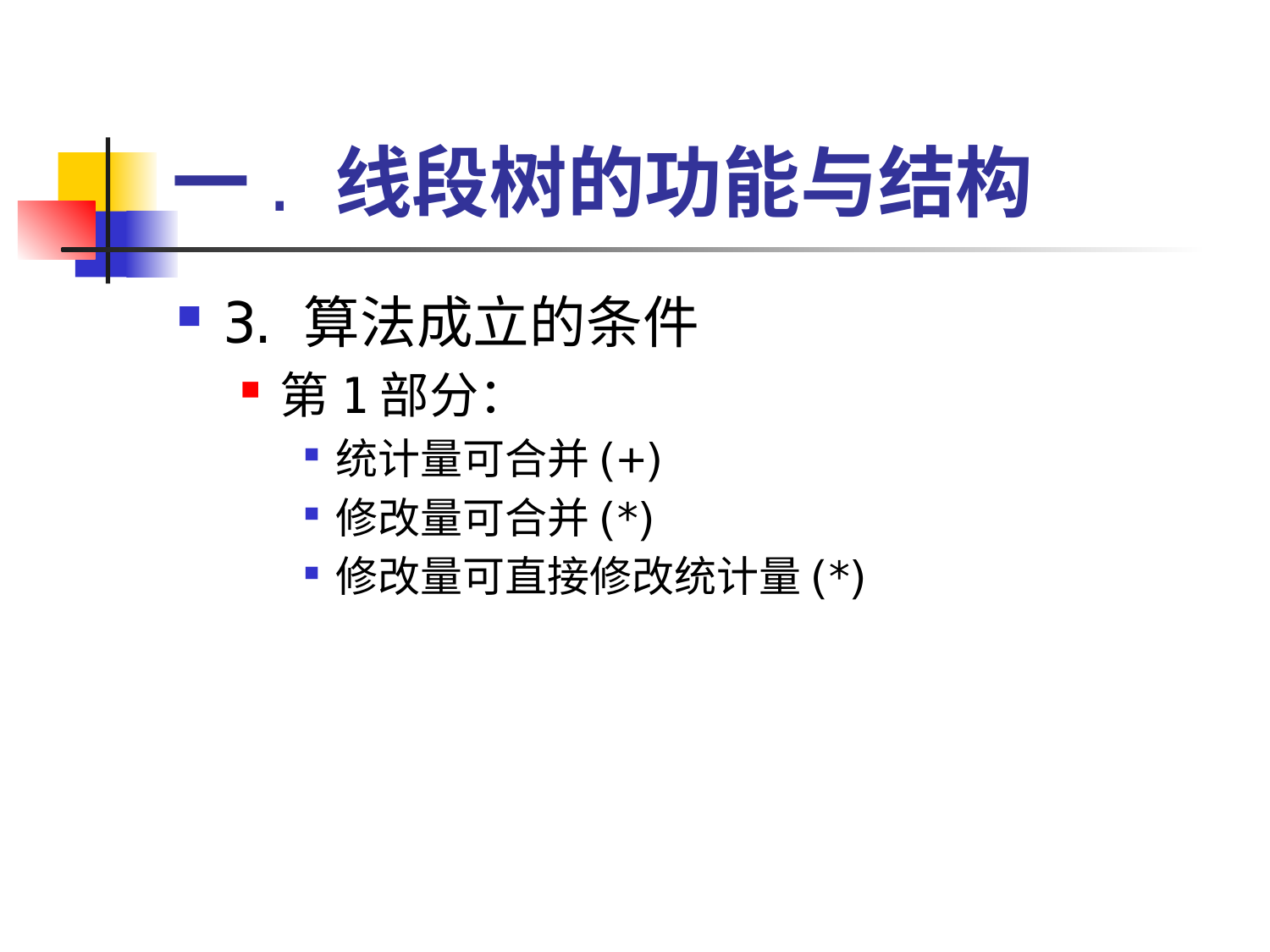

# 一. 线段树的功能与结构
3. 算法成立的条件
第1部分：
统计量可合并(+)
修改量可合并(*)
修改量可直接修改统计量(*)